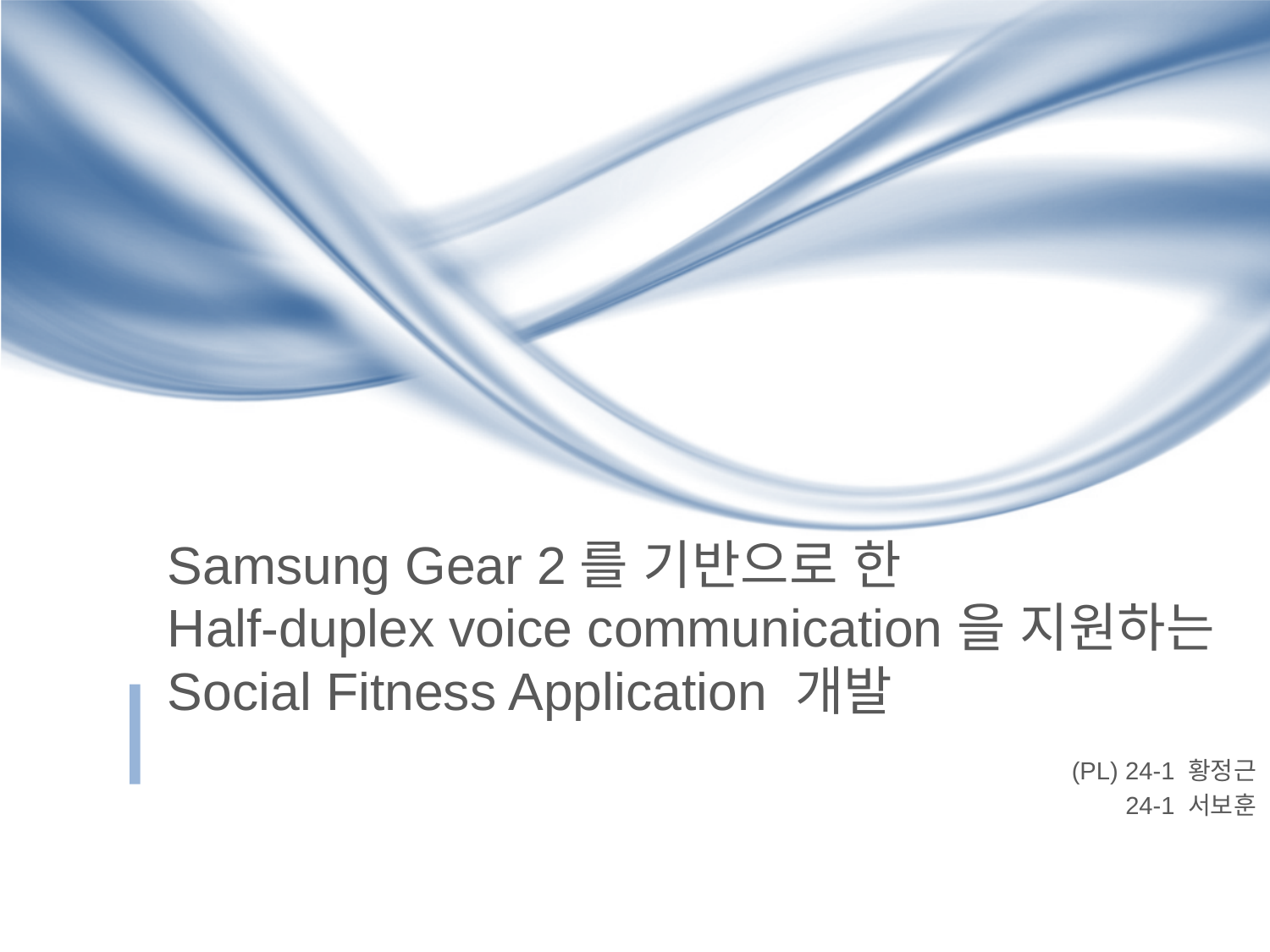

# Samsung Gear 2를 기반으로 한 Half-duplex voice communication을 지원하는 Social Fitness Application 개발
(PL) 24-1 황정근
24-1 서보훈